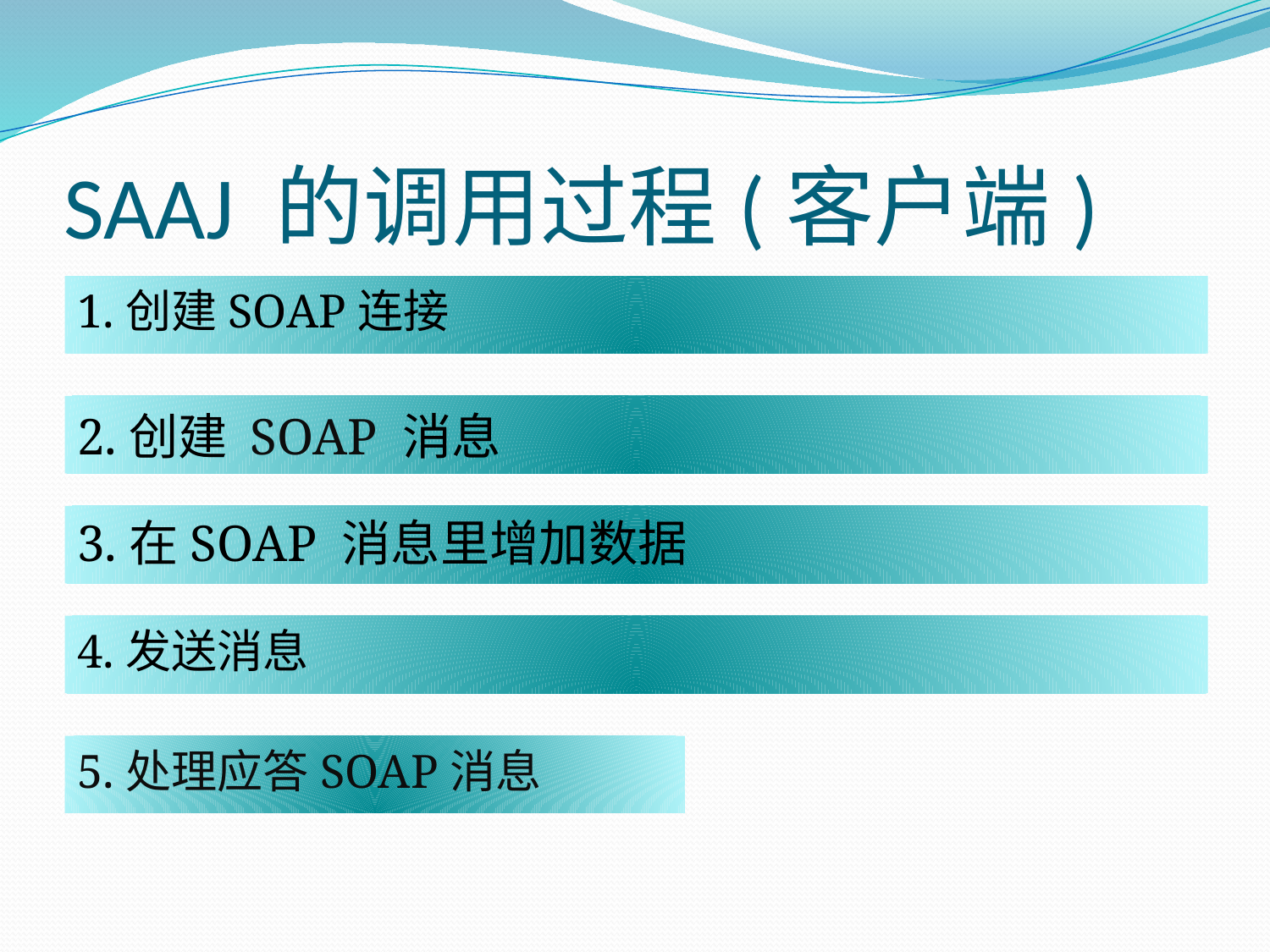

# SAAJ 的调用过程(客户端)
1.创建SOAP连接
2.创建 SOAP 消息
3.在SOAP 消息里增加数据
4.发送消息

5.处理应答SOAP消息